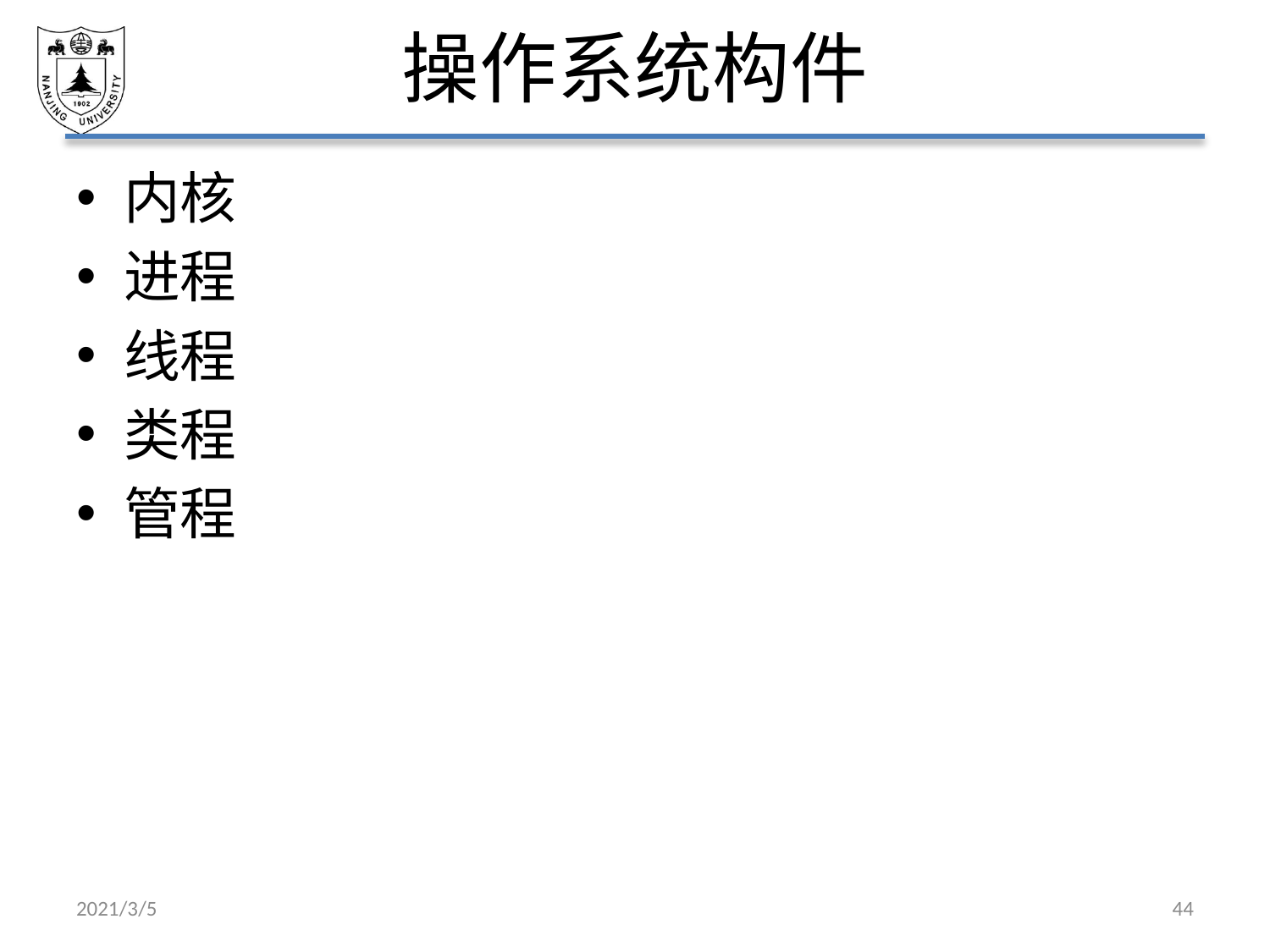

# 操作系统构件
内核
进程
线程
类程
管程
2021/3/5
44